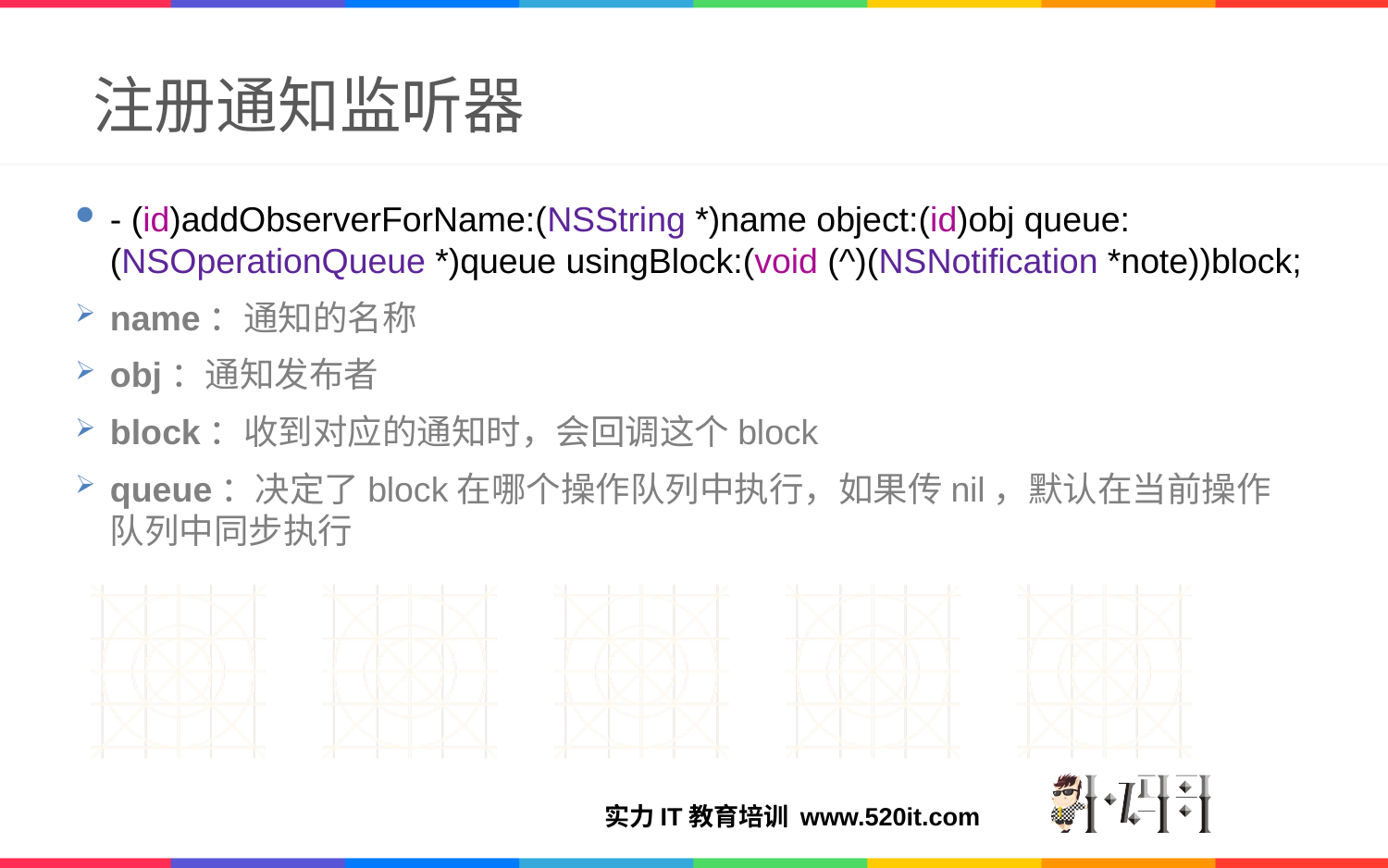

# 注册通知监听器
- (id)addObserverForName:(NSString *)name object:(id)obj queue:(NSOperationQueue *)queue usingBlock:(void (^)(NSNotification *note))block;
name：通知的名称
obj：通知发布者
block：收到对应的通知时，会回调这个block
queue：决定了block在哪个操作队列中执行，如果传nil，默认在当前操作队列中同步执行